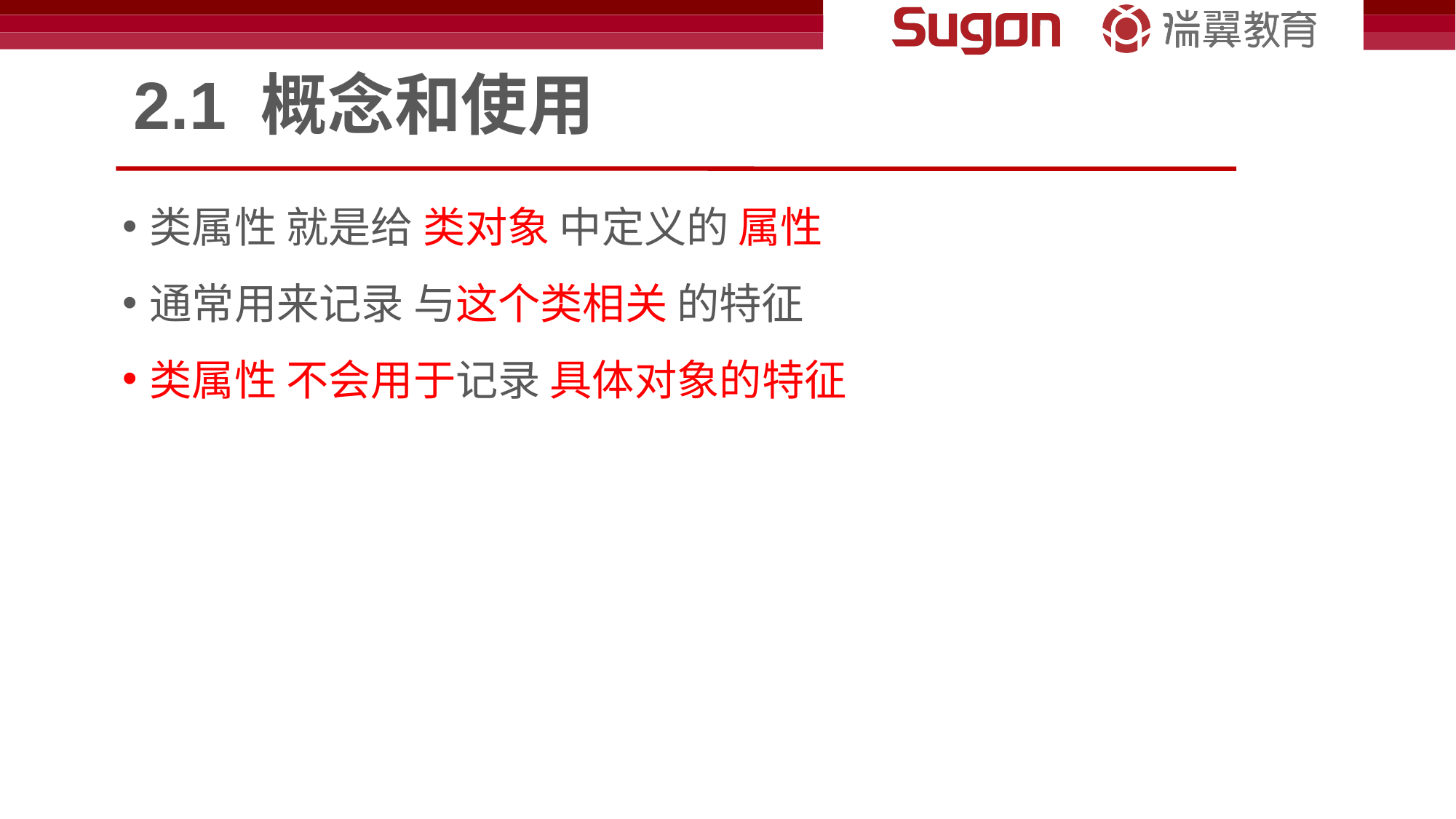

# 2.1 概念和使用
类属性 就是给 类对象 中定义的 属性
通常用来记录 与这个类相关 的特征
类属性 不会用于记录 具体对象的特征